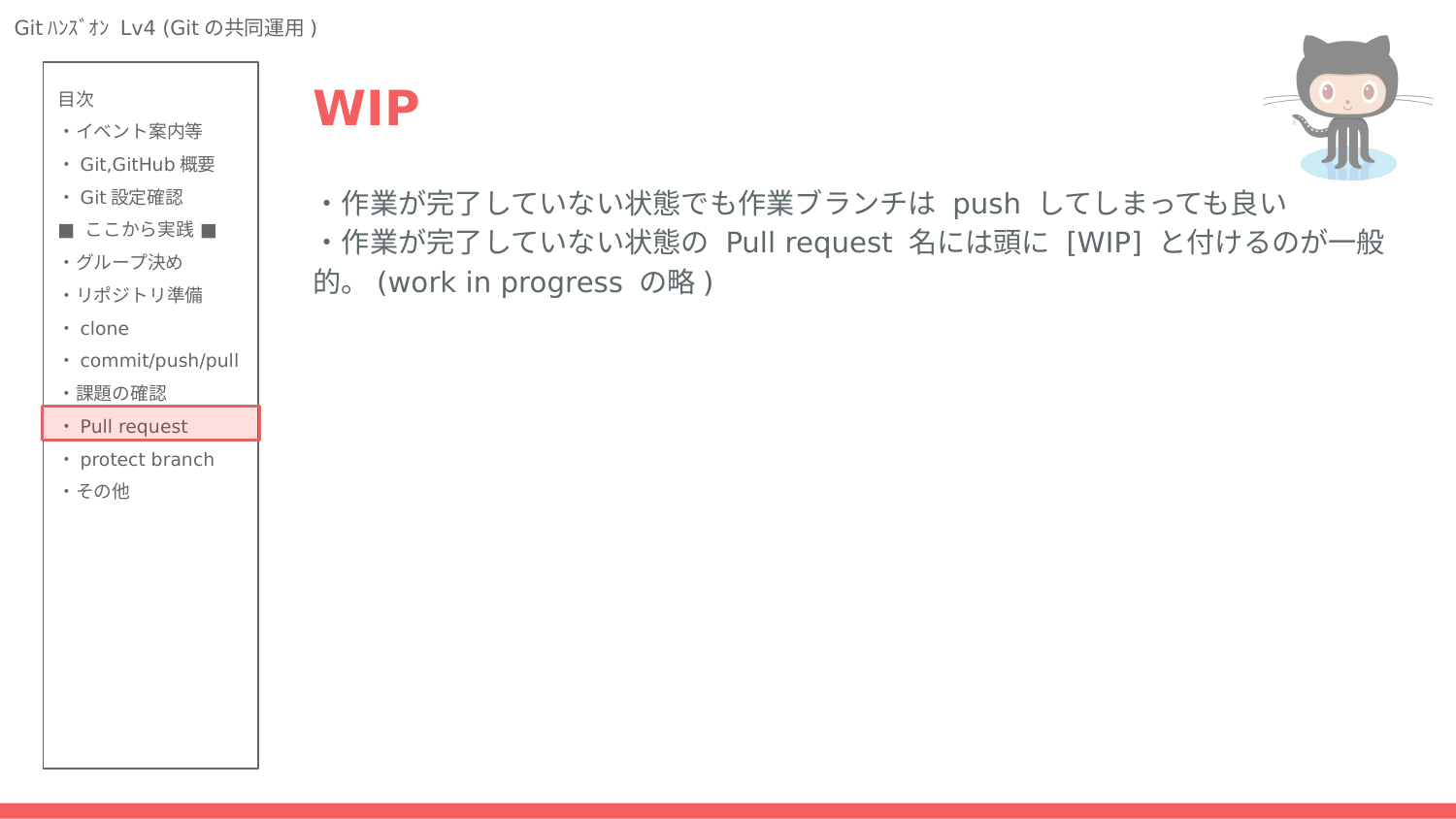

# WIP
・作業が完了していない状態でも作業ブランチは push してしまっても良い
・作業が完了していない状態の Pull request 名には頭に [WIP] と付けるのが一般的。(work in progress の略)